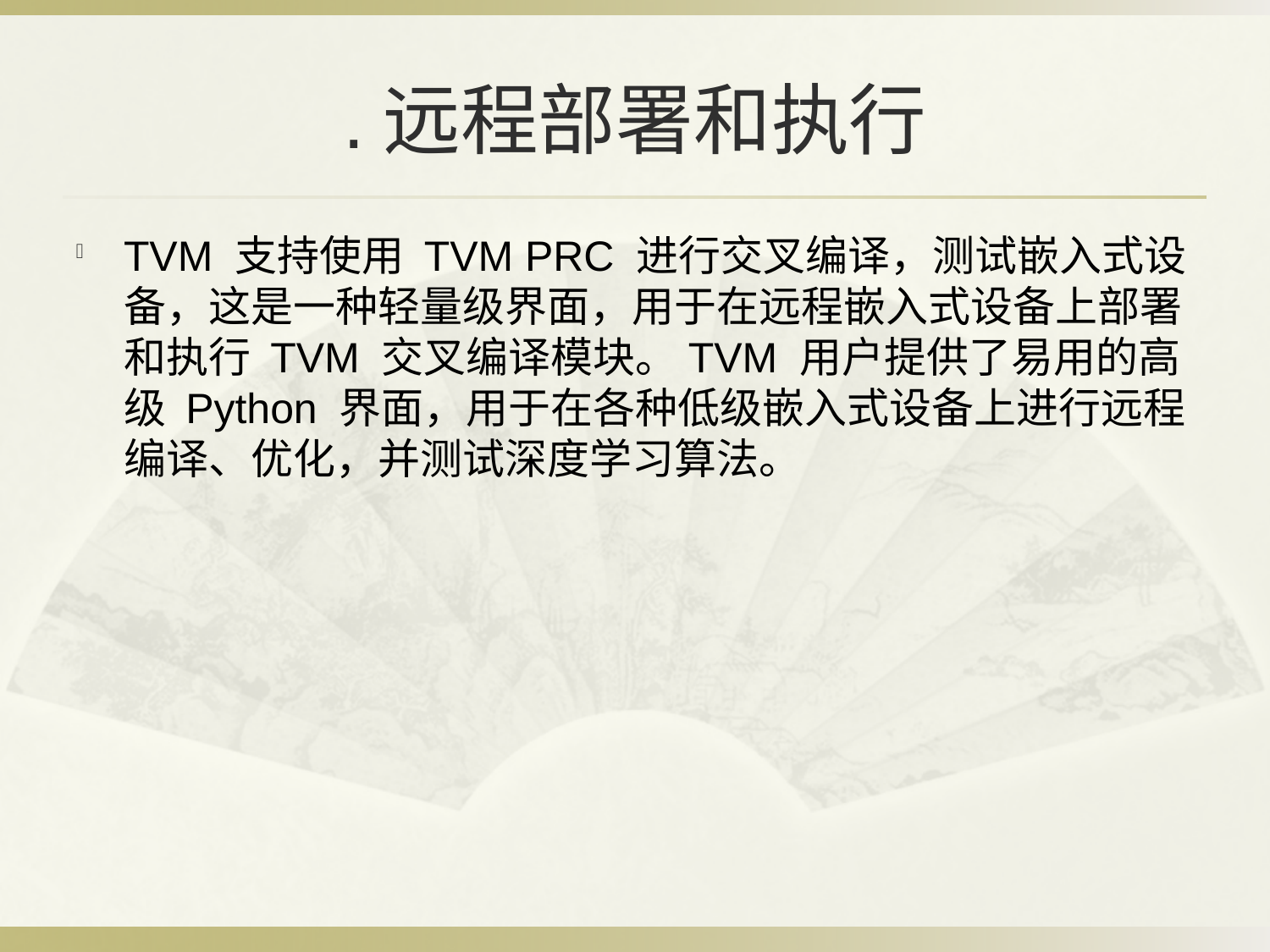

# .远程部署和执行
TVM 支持使用 TVM PRC 进行交叉编译，测试嵌入式设备，这是一种轻量级界面，用于在远程嵌入式设备上部署和执行 TVM 交叉编译模块。TVM 用户提供了易用的高级 Python 界面，用于在各种低级嵌入式设备上进行远程编译、优化，并测试深度学习算法。